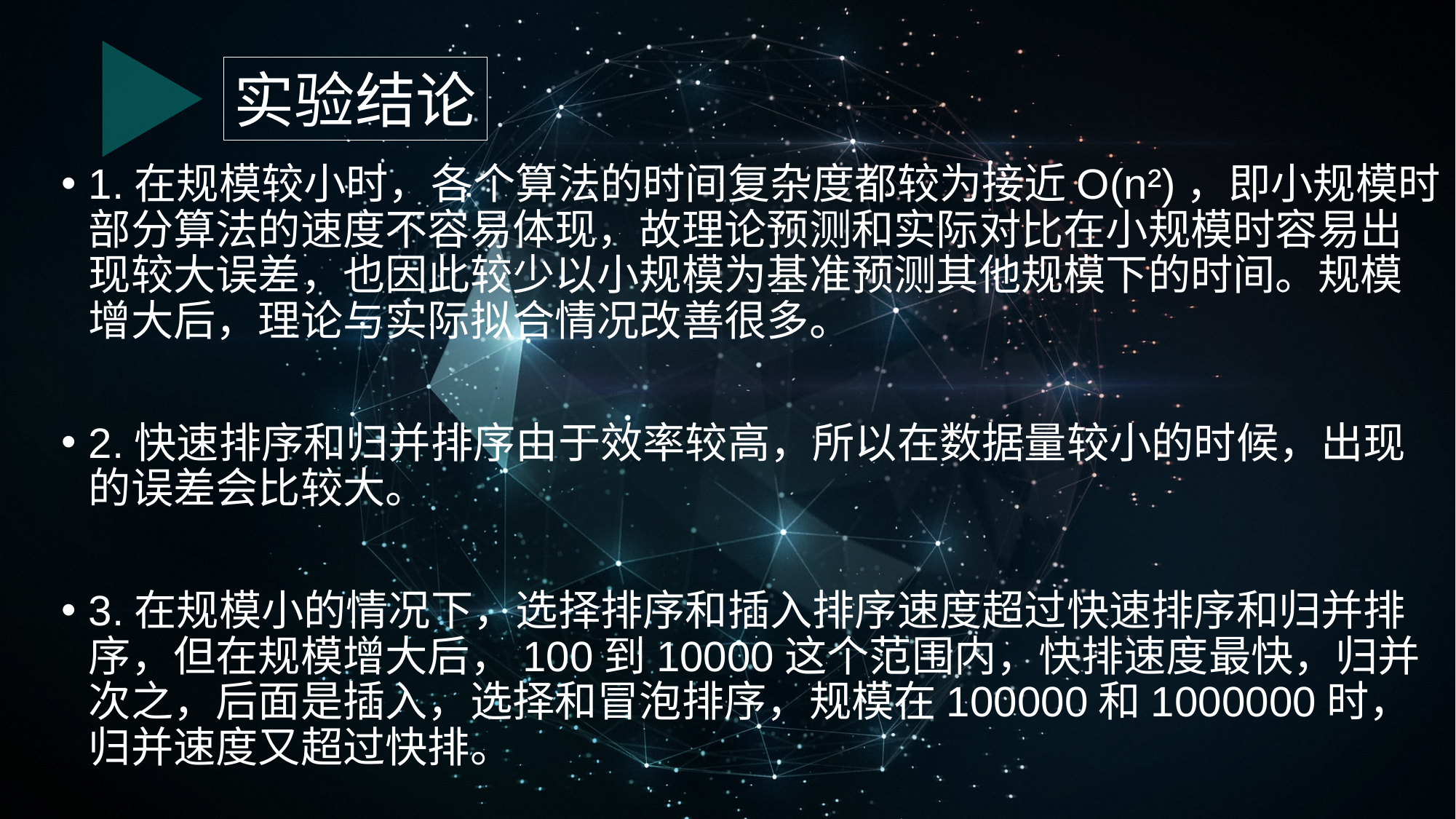

实验结论
1.在规模较小时，各个算法的时间复杂度都较为接近O(n²)，即小规模时部分算法的速度不容易体现，故理论预测和实际对比在小规模时容易出现较大误差，也因此较少以小规模为基准预测其他规模下的时间。规模增大后，理论与实际拟合情况改善很多。

2.快速排序和归并排序由于效率较高，所以在数据量较小的时候，出现的误差会比较大。

3.在规模小的情况下，选择排序和插入排序速度超过快速排序和归并排序，但在规模增大后，100到10000这个范围内，快排速度最快，归并次之，后面是插入，选择和冒泡排序，规模在100000和1000000时，归并速度又超过快排。